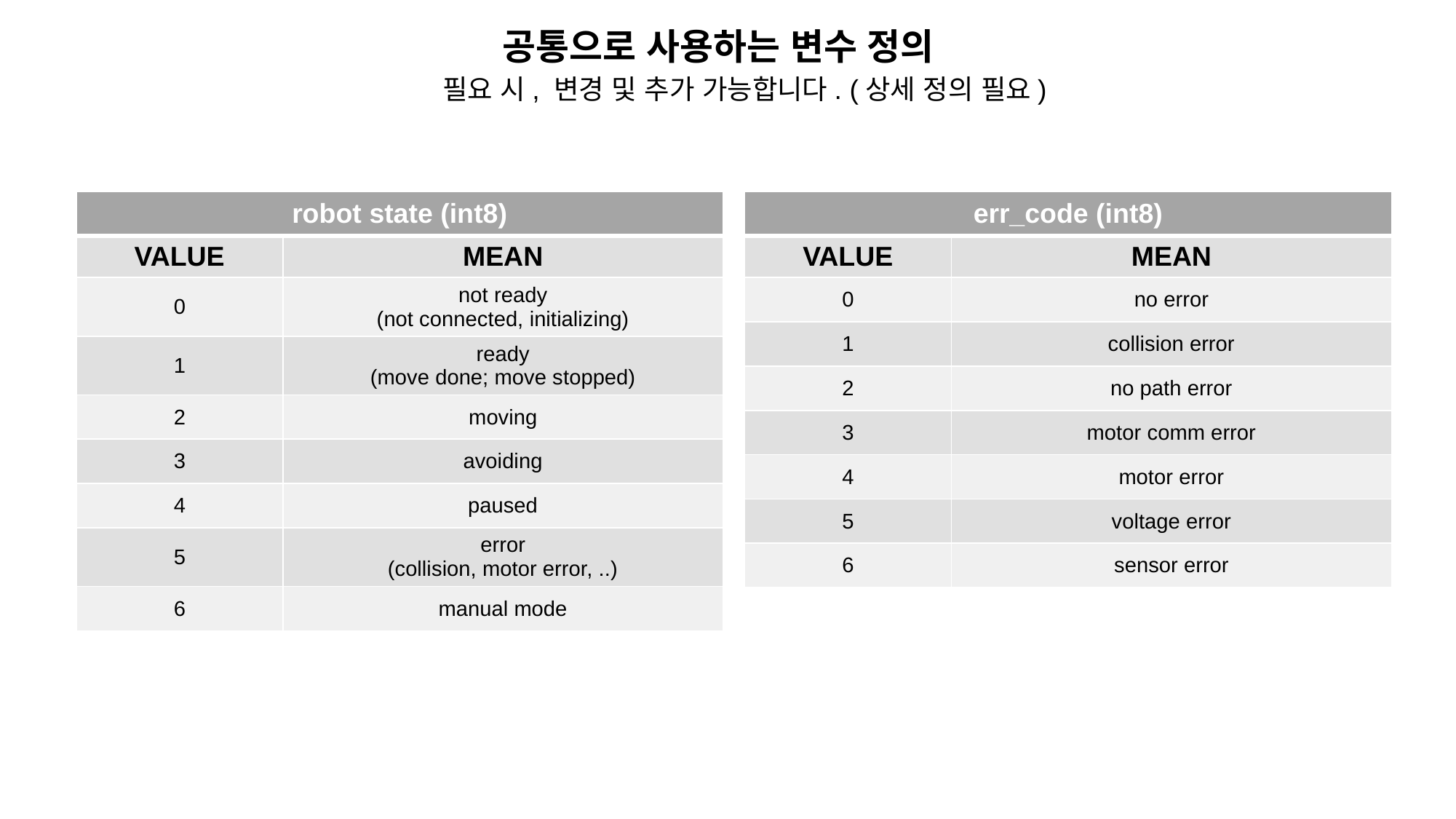

공통으로 사용하는 변수 정의
필요 시, 변경 및 추가 가능합니다. (상세 정의 필요)
| robot state (int8) |  |
| --- | --- |
| VALUE | MEAN |
| 0 | not ready (not connected, initializing) |
| 1 | ready (move done; move stopped) |
| 2 | moving |
| 3 | avoiding |
| 4 | paused |
| 5 | error (collision, motor error, ..) |
| 6 | manual mode |
| err\_code (int8) |  |
| --- | --- |
| VALUE | MEAN |
| 0 | no error |
| 1 | collision error |
| 2 | no path error |
| 3 | motor comm error |
| 4 | motor error |
| 5 | voltage error |
| 6 | sensor error |